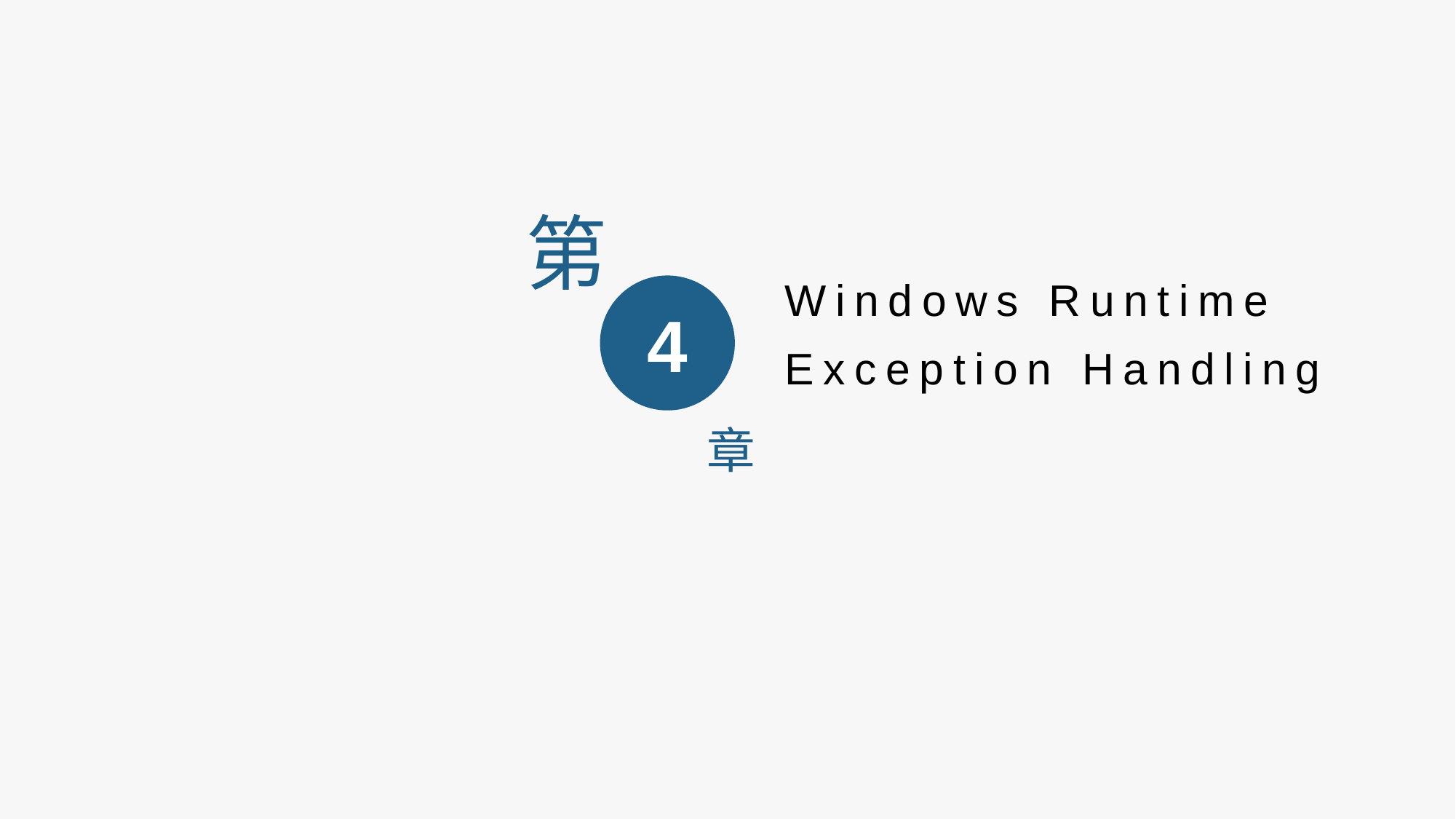

第
Windows Runtime Exception Handling
4
章